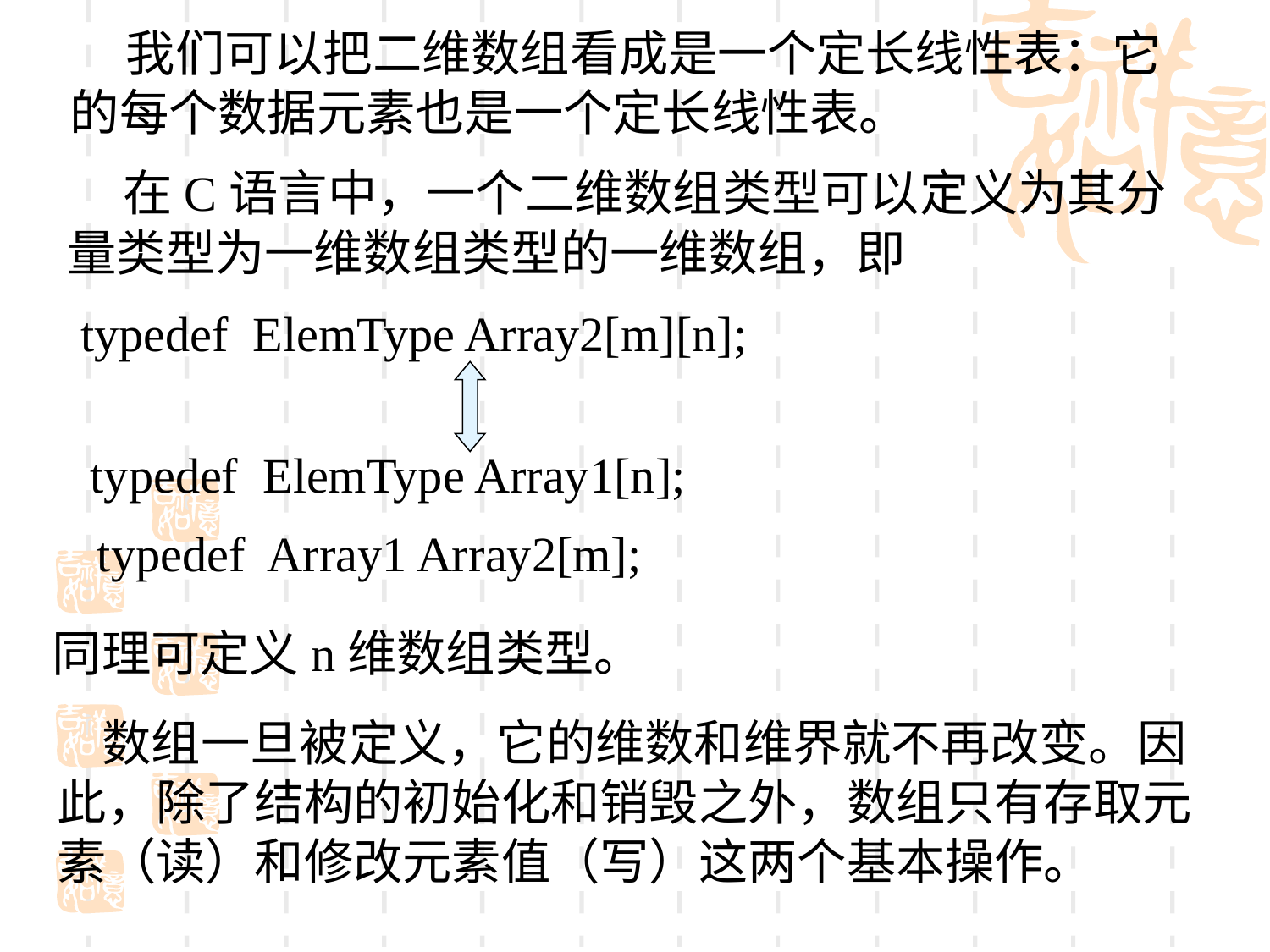

我们可以把二维数组看成是一个定长线性表：它的每个数据元素也是一个定长线性表。
    在C语言中，一个二维数组类型可以定义为其分量类型为一维数组类型的一维数组，即
typedef  ElemType Array2[m][n];

typedef  ElemType Array1[n];
typedef  Array1 Array2[m];
同理可定义n维数组类型。
   数组一旦被定义，它的维数和维界就不再改变。因此，除了结构的初始化和销毁之外，数组只有存取元素（读）和修改元素值（写）这两个基本操作。